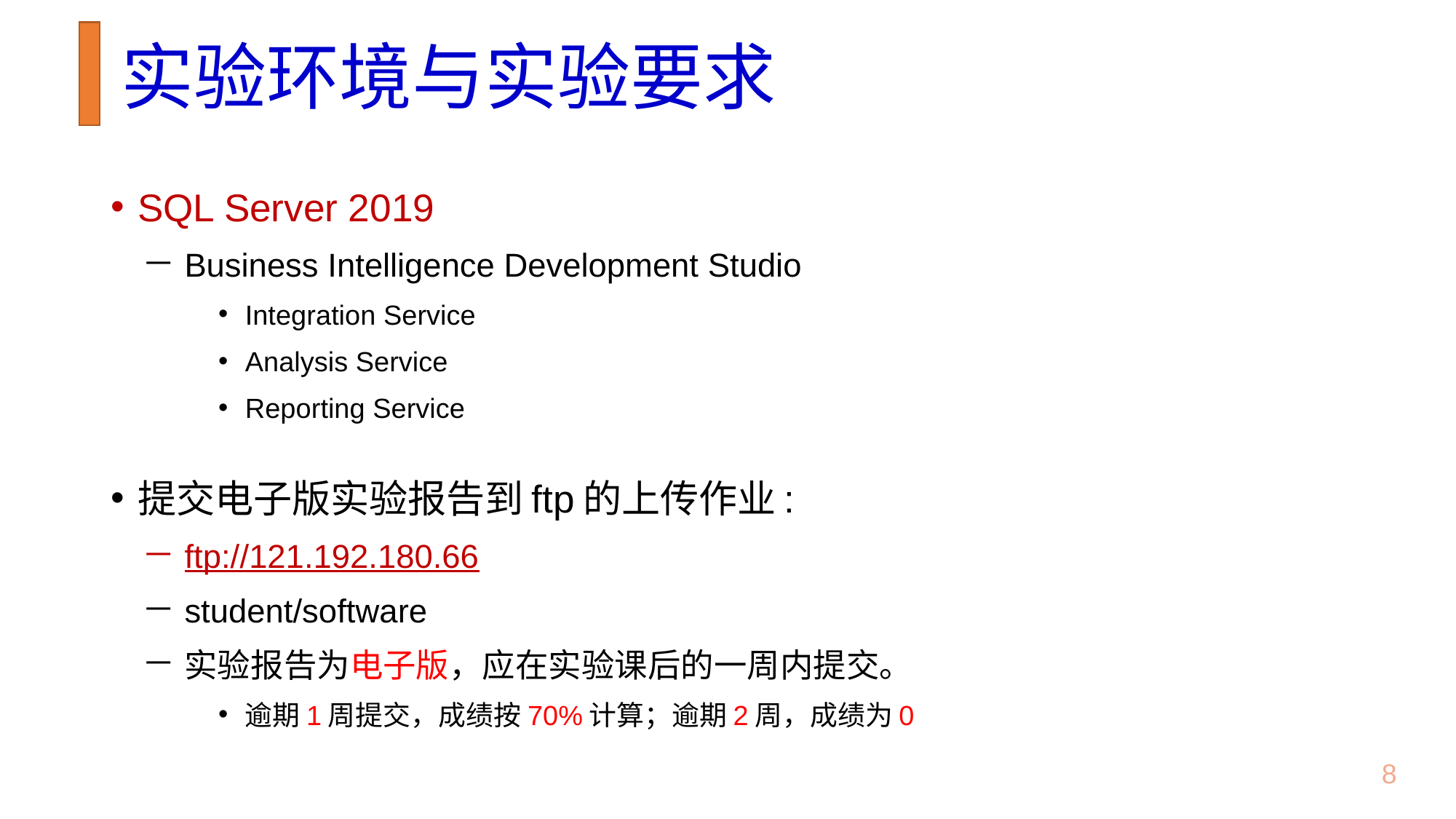

# 实验环境与实验要求
SQL Server 2019
Business Intelligence Development Studio
Integration Service
Analysis Service
Reporting Service

提交电子版实验报告到ftp的上传作业:
ftp://121.192.180.66
student/software
实验报告为电子版，应在实验课后的一周内提交。
逾期1周提交，成绩按70%计算；逾期2周，成绩为0
8